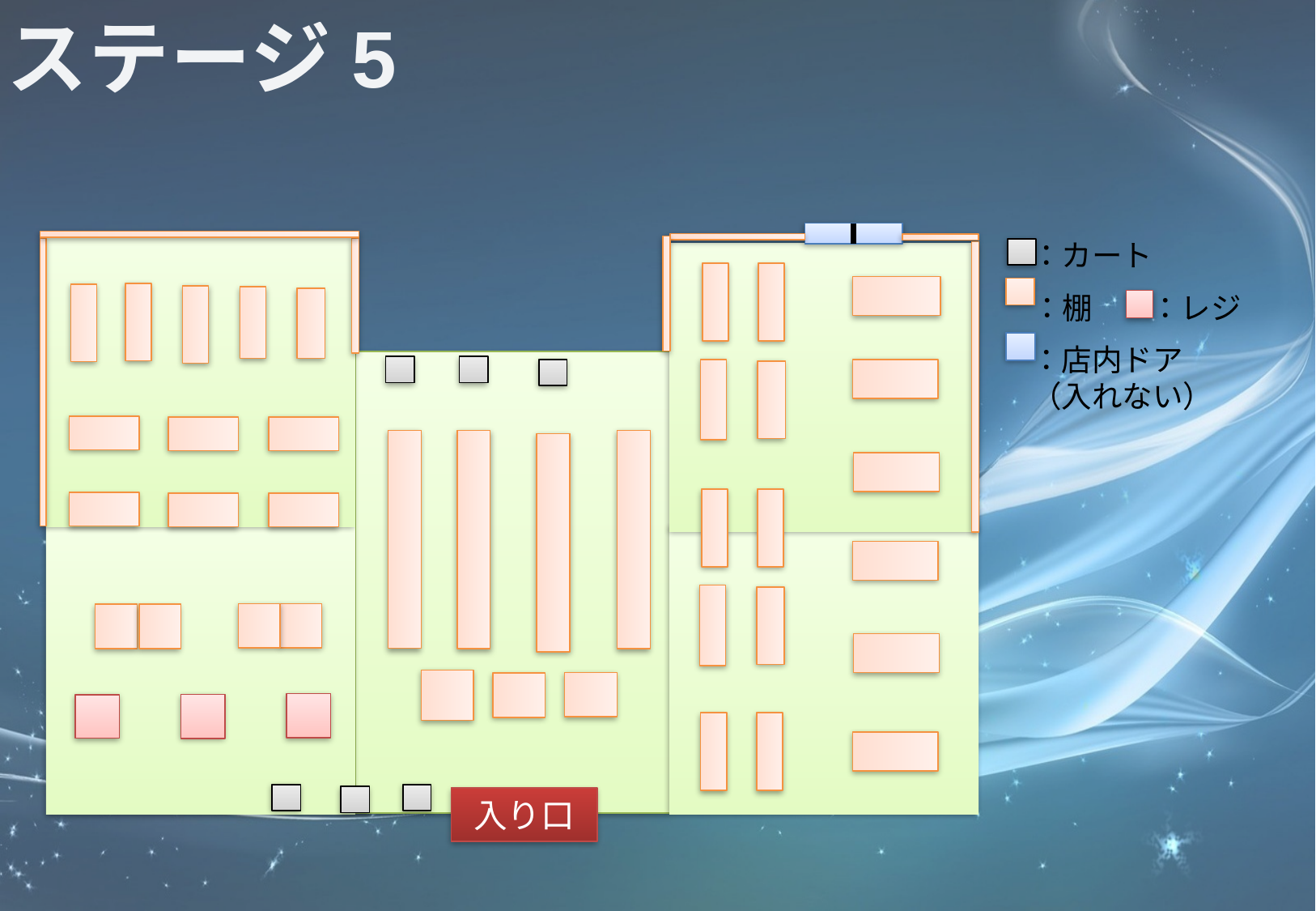

ステージ5

入り口
：カート

：レジ
：棚

：店内ドア
（入れない）